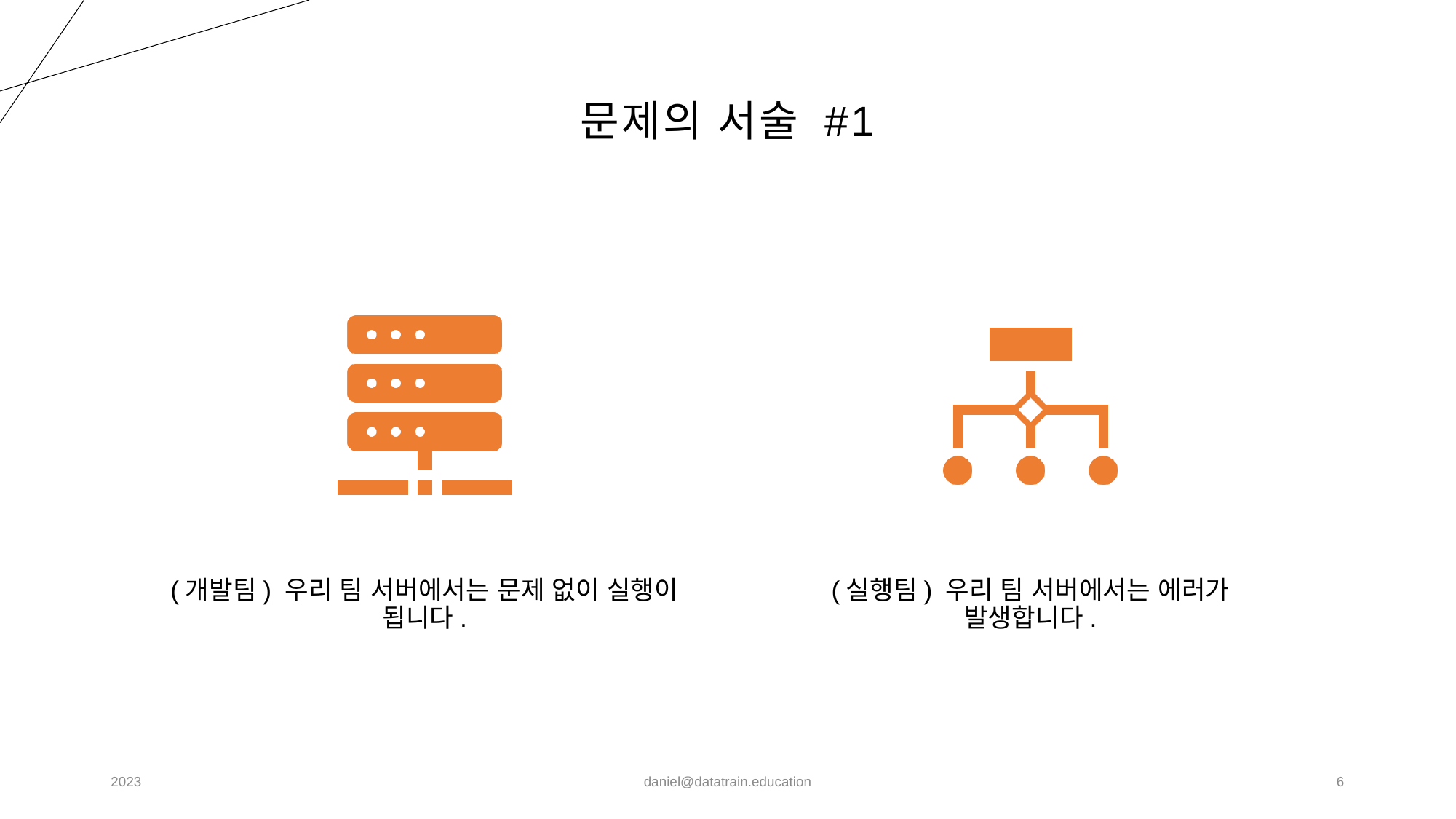

# 문제의 서술 #1
(개발팀) 우리 팀 서버에서는 문제 없이 실행이 됩니다.
(실행팀) 우리 팀 서버에서는 에러가 발생합니다.
2023
daniel@datatrain.education
6